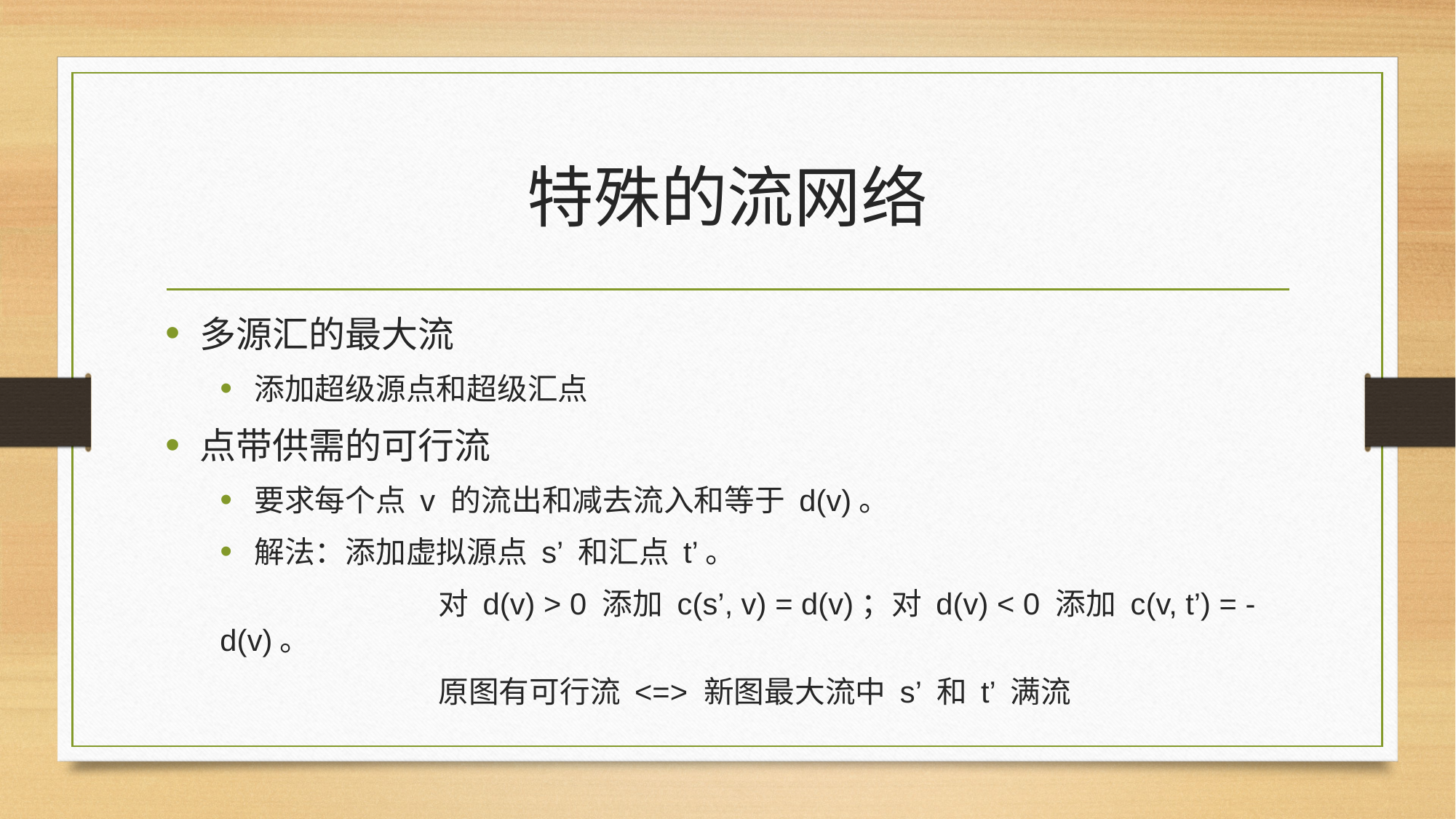

# 特殊的流网络
多源汇的最大流
添加超级源点和超级汇点
点带供需的可行流
要求每个点 v 的流出和减去流入和等于 d(v)。
解法：添加虚拟源点 s’ 和汇点 t’。
		对 d(v) > 0 添加 c(s’, v) = d(v)；对 d(v) < 0 添加 c(v, t’) = -d(v)。
		原图有可行流 <=> 新图最大流中 s’ 和 t’ 满流